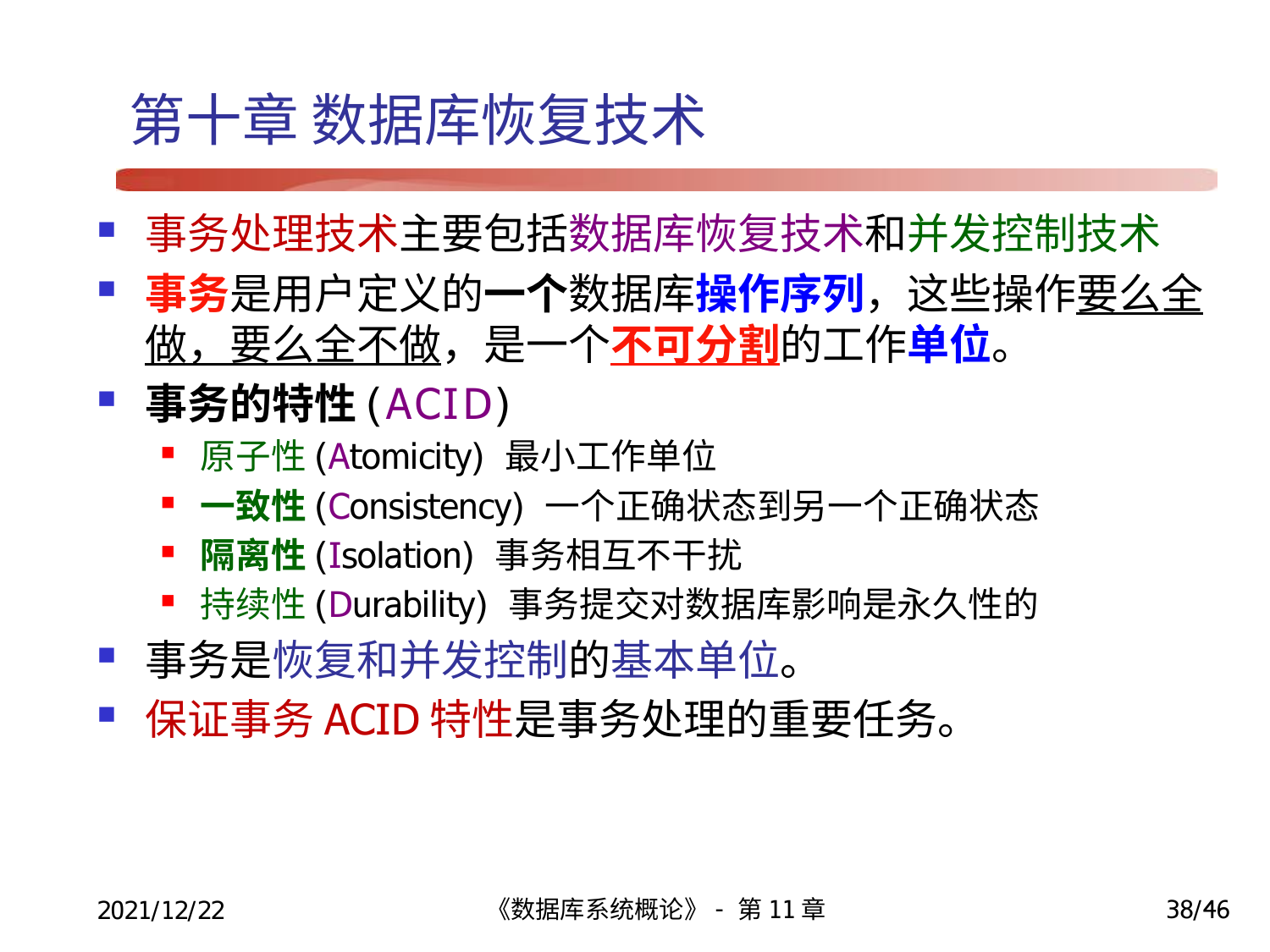

# 第十章 数据库恢复技术
事务处理技术主要包括数据库恢复技术和并发控制技术
事务是用户定义的一个数据库操作序列，这些操作要么全做，要么全不做，是一个不可分割的工作单位。
事务的特性(ACID)
原子性(Atomicity) 最小工作单位
一致性(Consistency) 一个正确状态到另一个正确状态
隔离性(Isolation) 事务相互不干扰
持续性(Durability) 事务提交对数据库影响是永久性的
事务是恢复和并发控制的基本单位。
保证事务ACID特性是事务处理的重要任务。
《数据库系统概论》- 第11章
38/46
2021/12/22